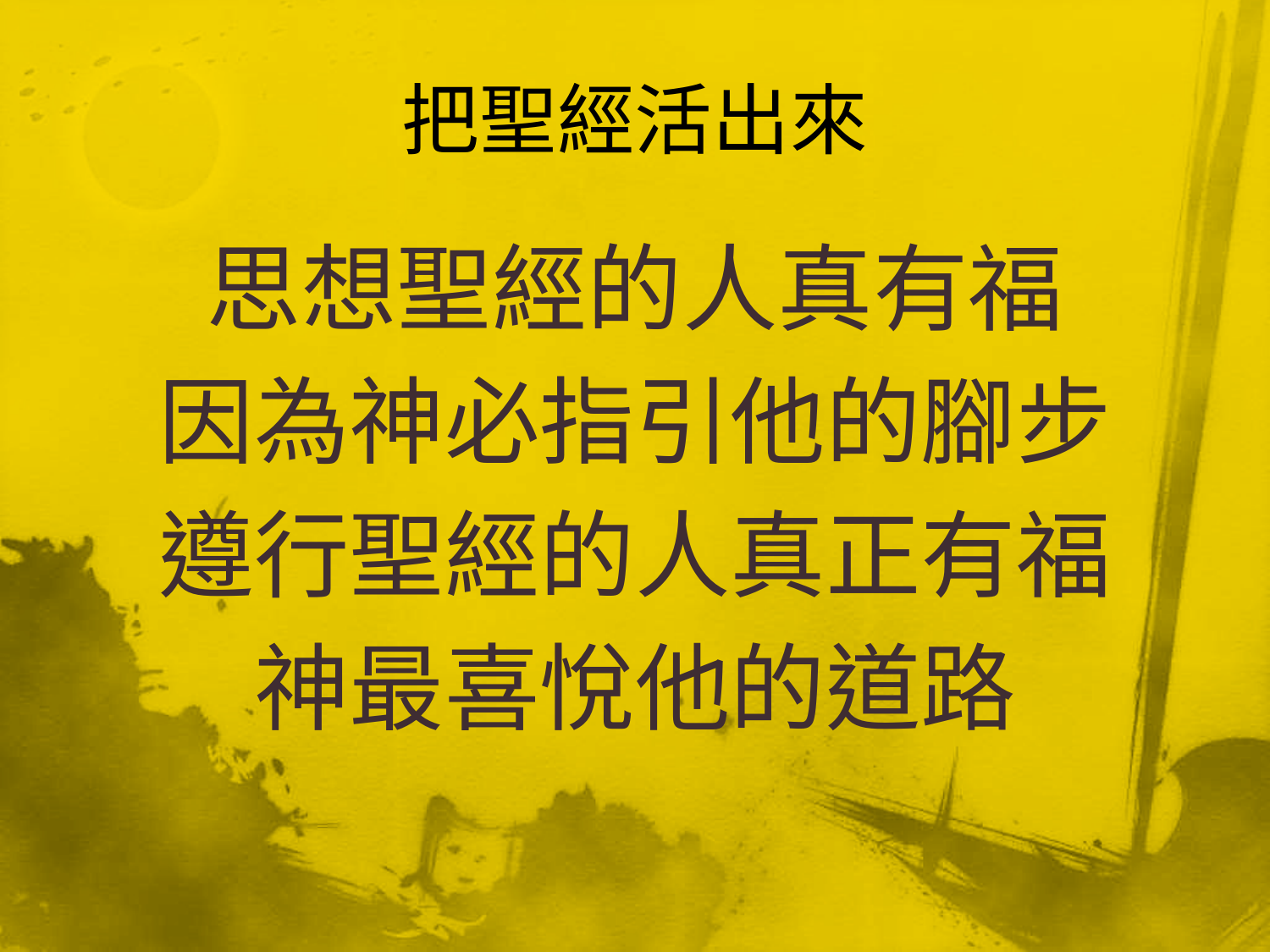

# 把聖經活出來
思想聖經的人真有福
因為神必指引他的腳步
遵行聖經的人真正有福
神最喜悅他的道路